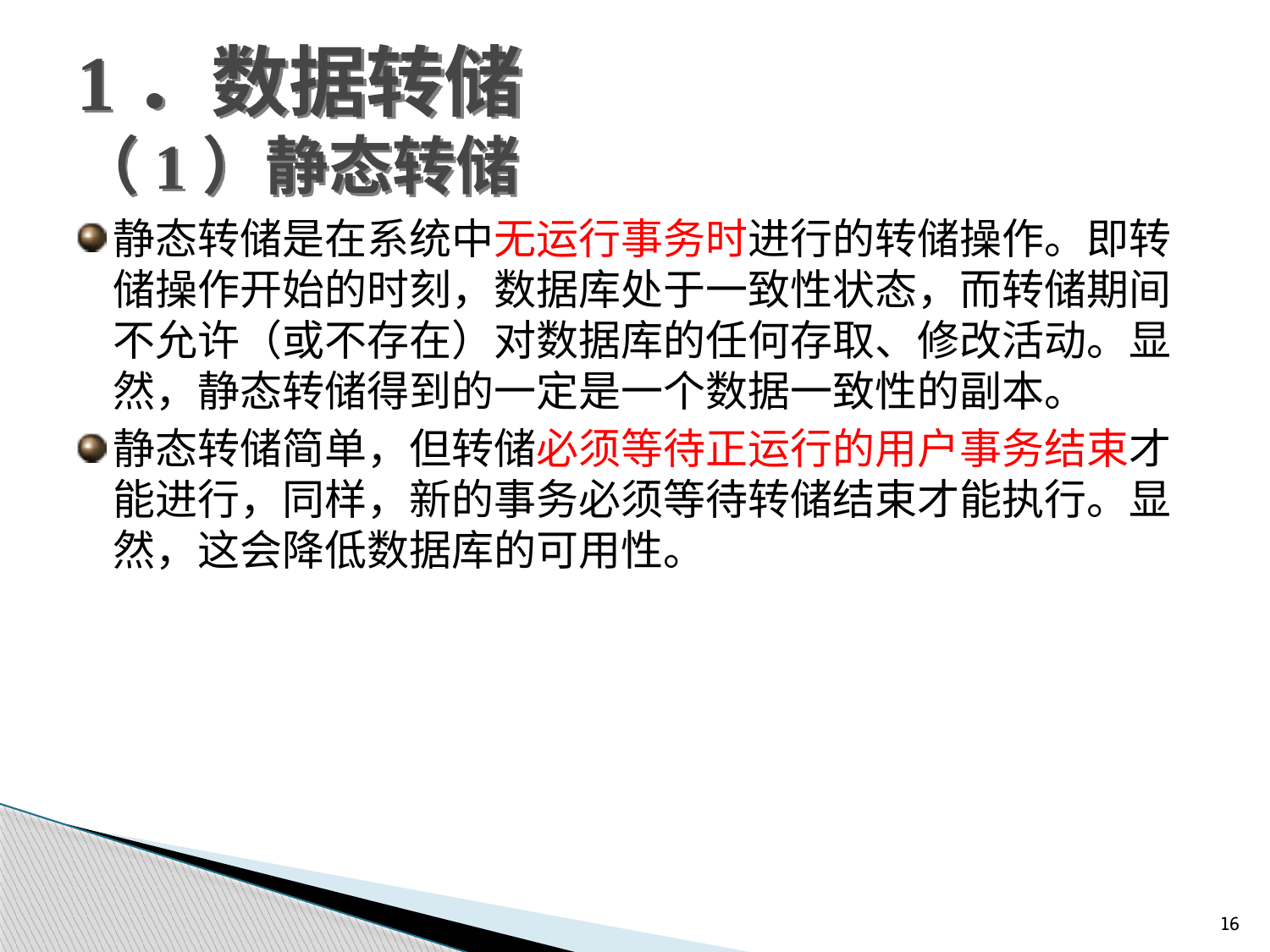

# 1．数据转储 （1）静态转储
静态转储是在系统中无运行事务时进行的转储操作。即转储操作开始的时刻，数据库处于一致性状态，而转储期间不允许（或不存在）对数据库的任何存取、修改活动。显然，静态转储得到的一定是一个数据一致性的副本。
静态转储简单，但转储必须等待正运行的用户事务结束才能进行，同样，新的事务必须等待转储结束才能执行。显然，这会降低数据库的可用性。
16